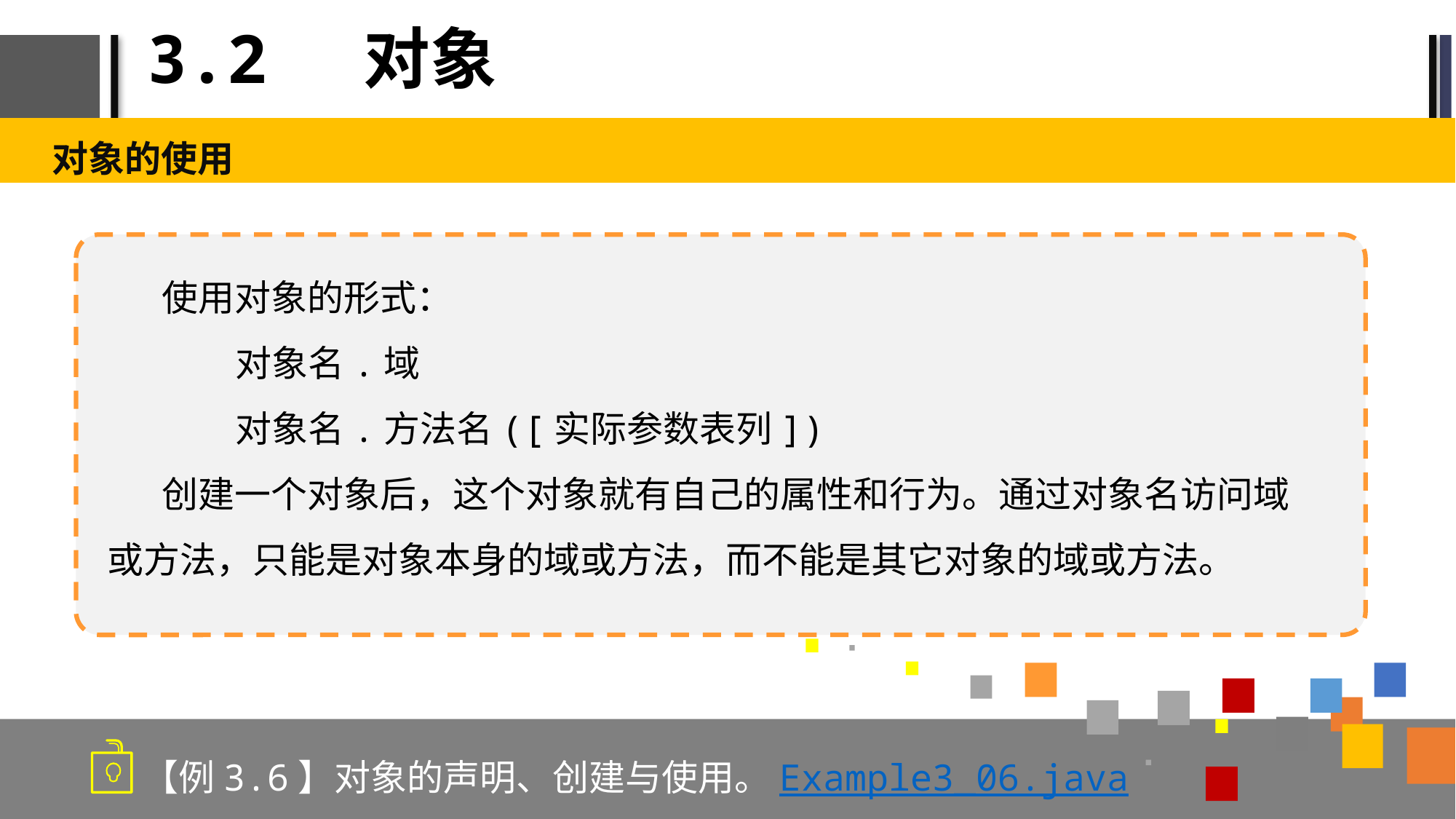

# 3.2  对象

对象的使用

使用对象的形式：
对象名.域
对象名.方法名([实际参数表列])
创建一个对象后，这个对象就有自己的属性和行为。通过对象名访问域或方法，只能是对象本身的域或方法，而不能是其它对象的域或方法。

【例3.6】对象的声明、创建与使用。Example3_06.java